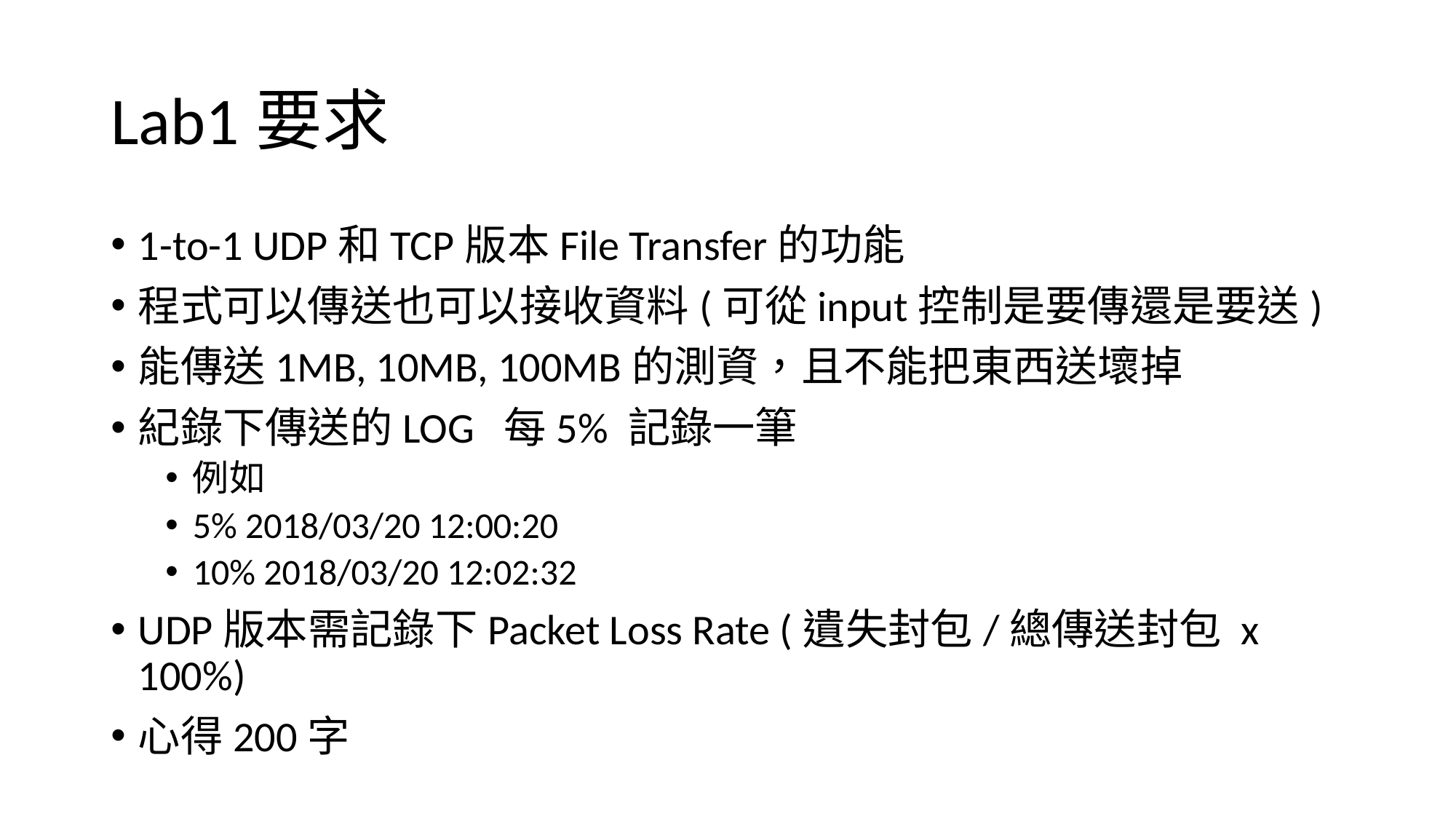

# Lab1要求
1-to-1 UDP和TCP版本File Transfer的功能
程式可以傳送也可以接收資料(可從input控制是要傳還是要送)
能傳送1MB, 10MB, 100MB的測資，且不能把東西送壞掉
紀錄下傳送的LOG  每5% 記錄一筆
例如
5% 2018/03/20 12:00:20
10% 2018/03/20 12:02:32
UDP版本需記錄下Packet Loss Rate (遺失封包/總傳送封包 x 100%)
心得200字